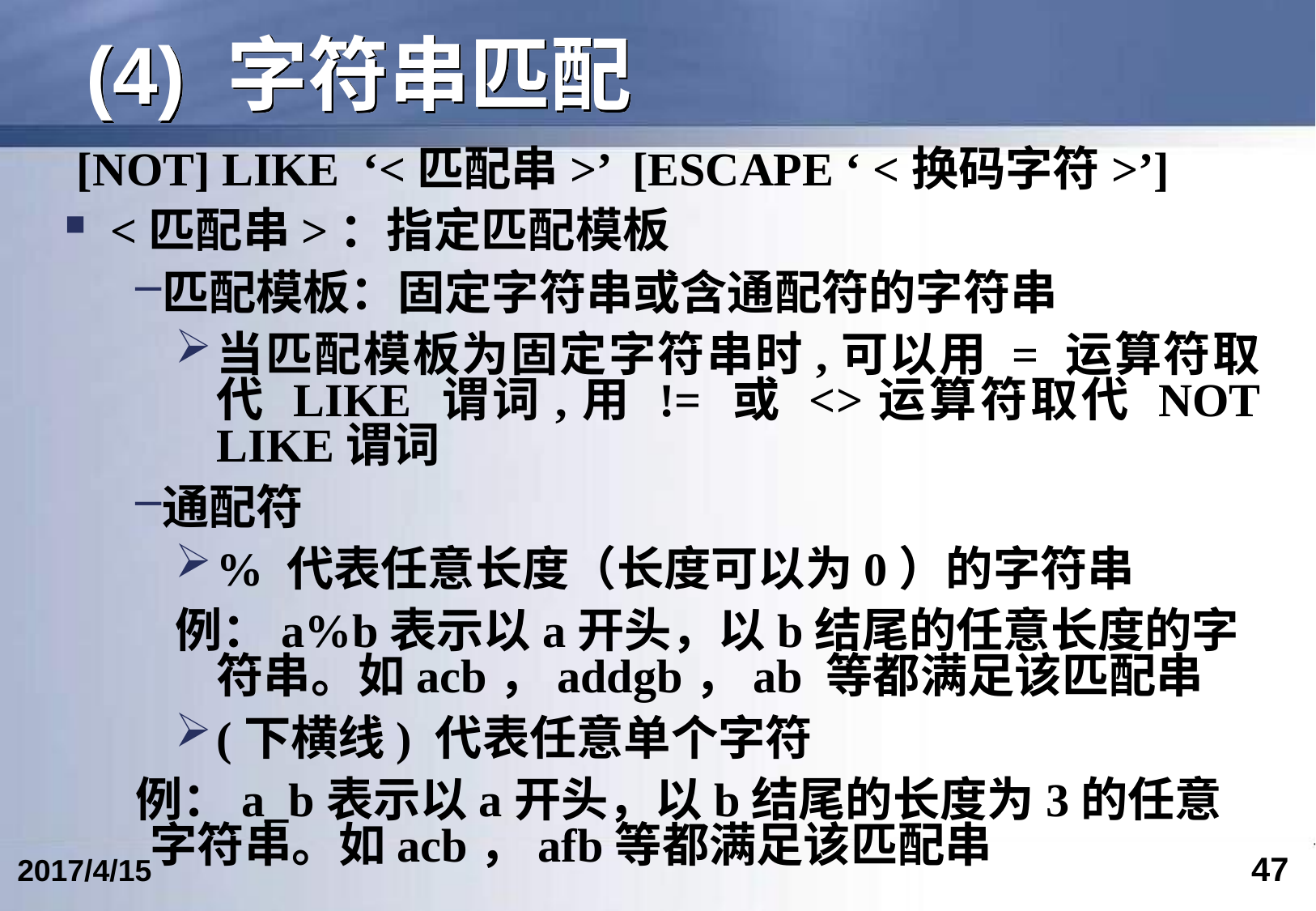

# (4) 字符串匹配
 [NOT] LIKE  ‘<匹配串>’  [ESCAPE ‘ <换码字符>’]
<匹配串>：指定匹配模板
匹配模板：固定字符串或含通配符的字符串
当匹配模板为固定字符串时,可以用 = 运算符取代 LIKE 谓词,用 != 或 <>运算符取代 NOT LIKE谓词
通配符
% 代表任意长度（长度可以为0）的字符串
例：a%b表示以a开头，以b结尾的任意长度的字符串。如acb，addgb，ab 等都满足该匹配串
(下横线) 代表任意单个字符
例：a_b表示以a开头，以b结尾的长度为3的任意字符串。如acb，afb等都满足该匹配串
47
2017/4/15